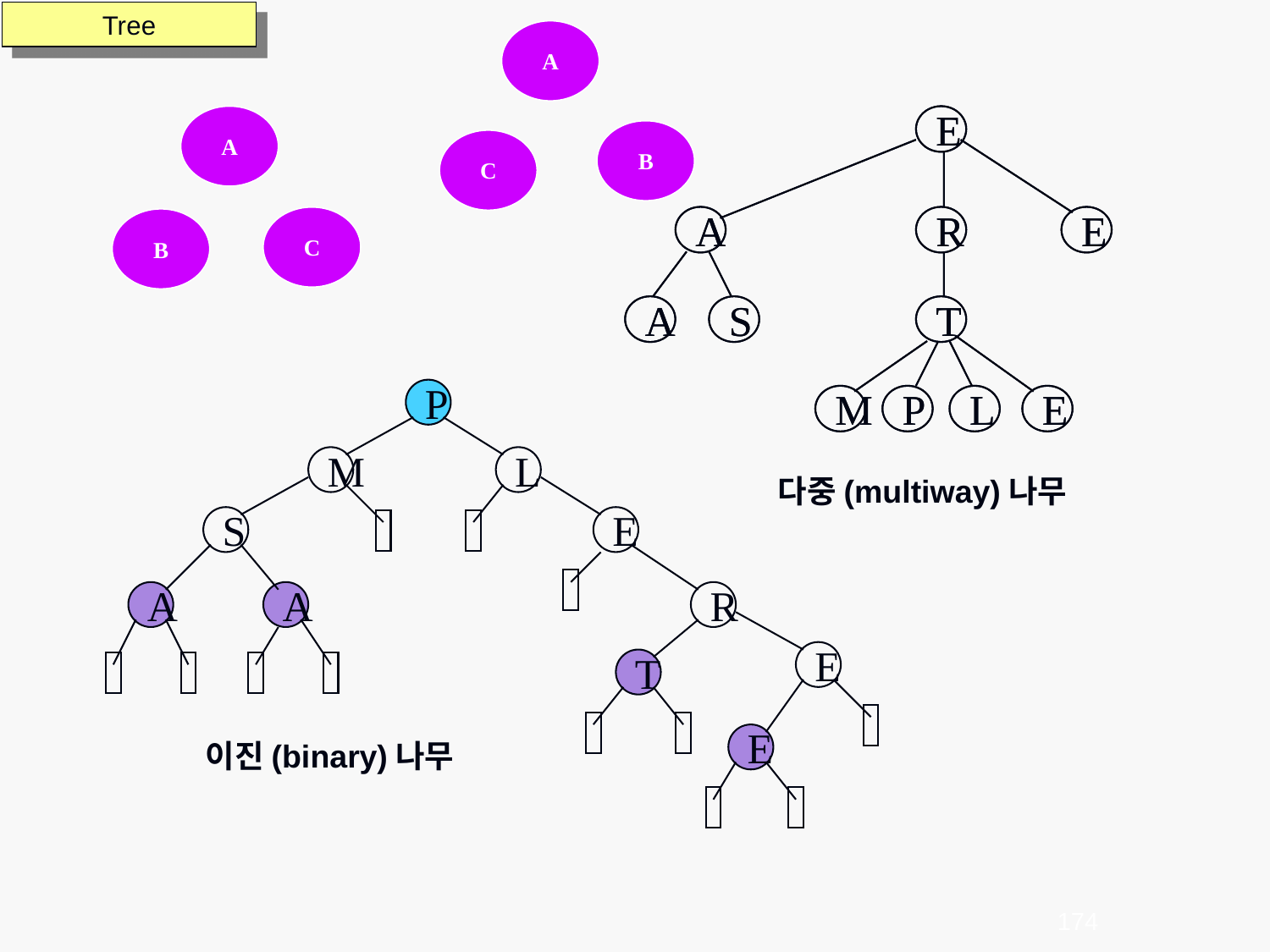

Tree
A
A
E

A
R
E

A
S
T

M
P
L
E
E

A
R
E

A
S
T

M
P
L
E
B
C
C
B
P

M
L

S
E

A
A
R

E
T

E

다중(multiway)나무
이진(binary)나무
174